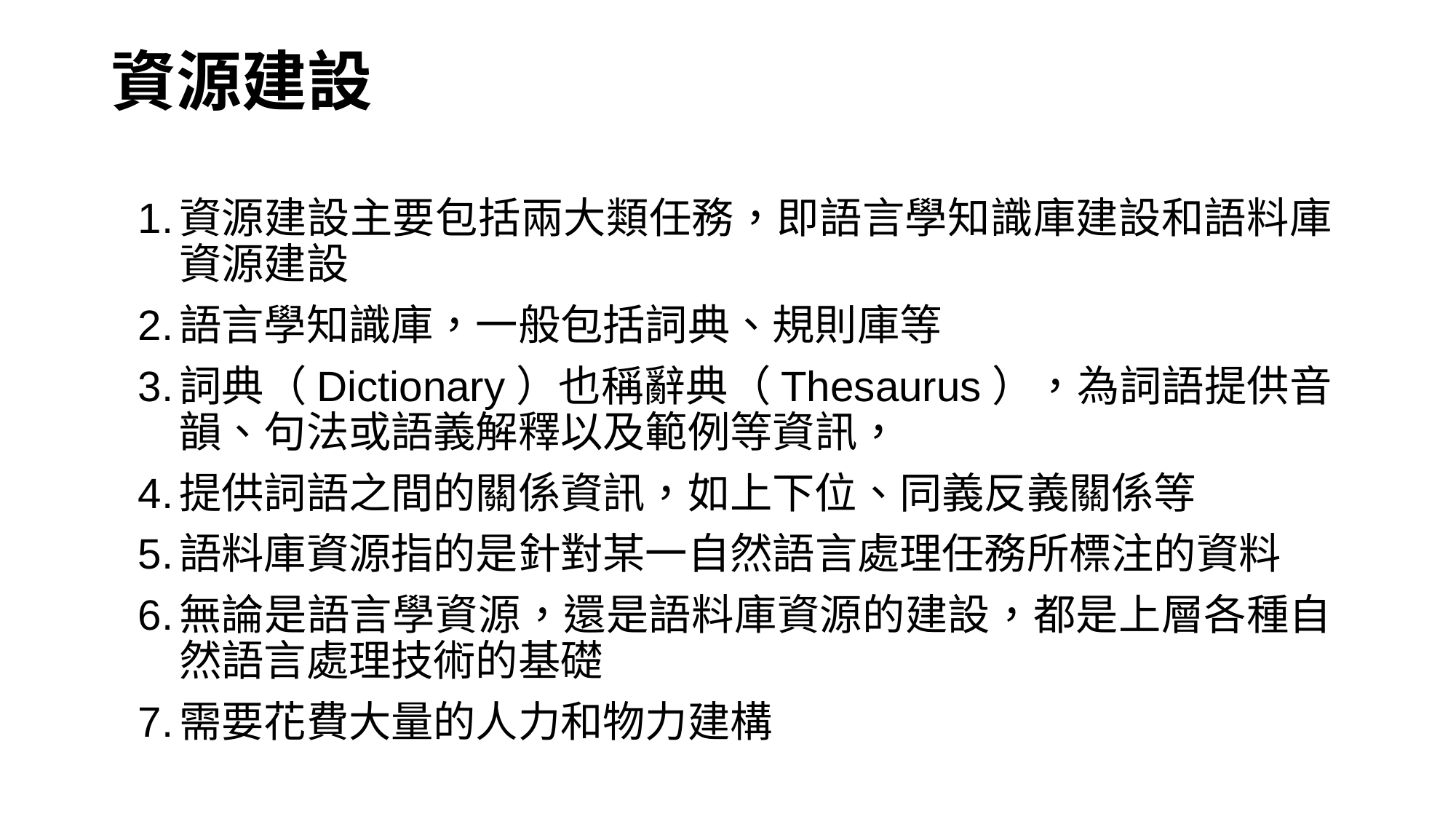

# 資源建設
資源建設主要包括兩大類任務，即語言學知識庫建設和語料庫資源建設
語言學知識庫，一般包括詞典、規則庫等
詞典（Dictionary）也稱辭典（Thesaurus），為詞語提供音韻、句法或語義解釋以及範例等資訊，
提供詞語之間的關係資訊，如上下位、同義反義關係等
語料庫資源指的是針對某一自然語言處理任務所標注的資料
無論是語言學資源，還是語料庫資源的建設，都是上層各種自然語言處理技術的基礎
需要花費大量的人力和物力建構